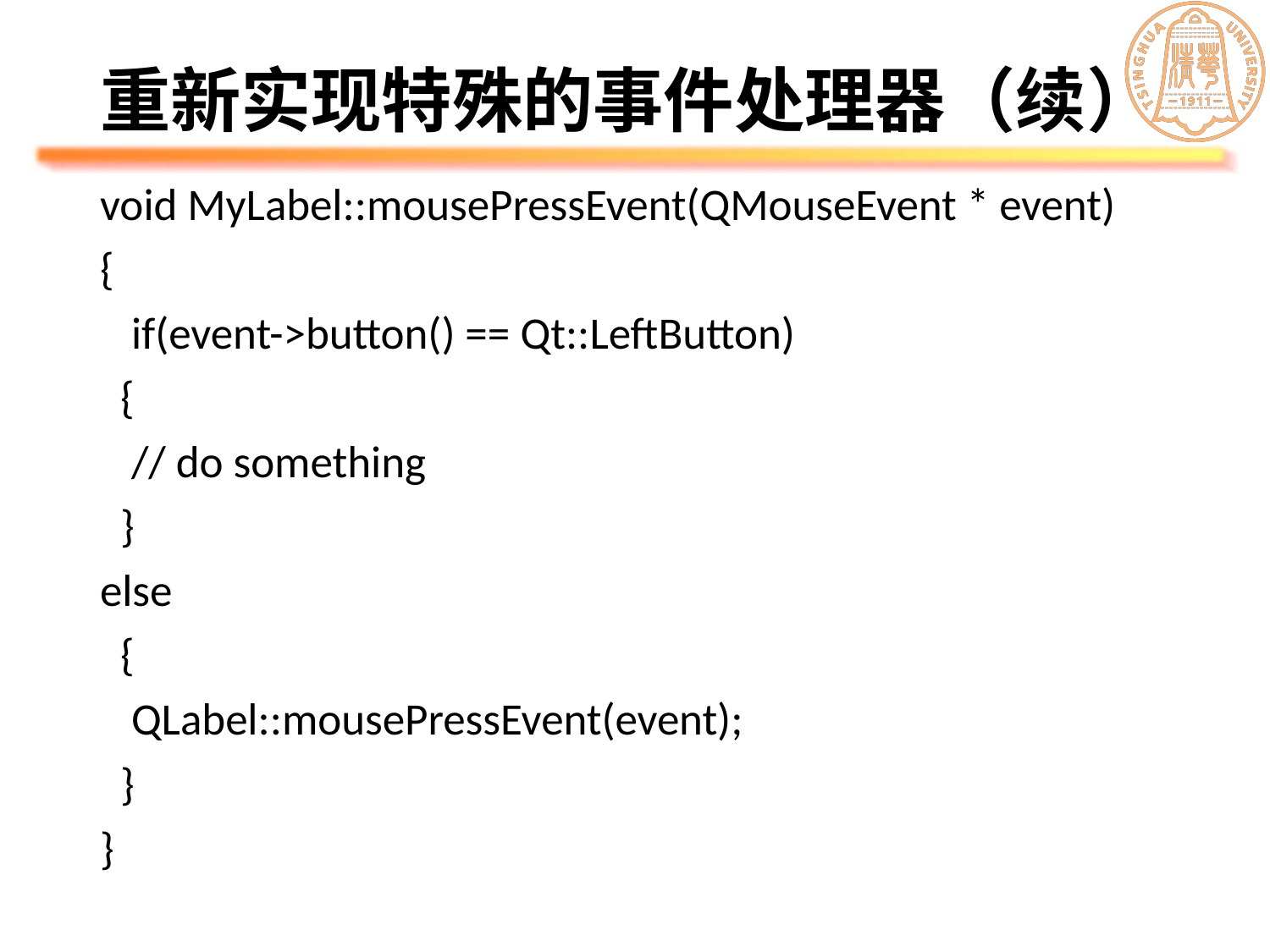

# 重新实现特殊的事件处理器（续）
void MyLabel::mousePressEvent(QMouseEvent * event)
{
	if(event->button() == Qt::LeftButton)
  {
		// do something
  }
else
  {
		QLabel::mousePressEvent(event);
  }
}